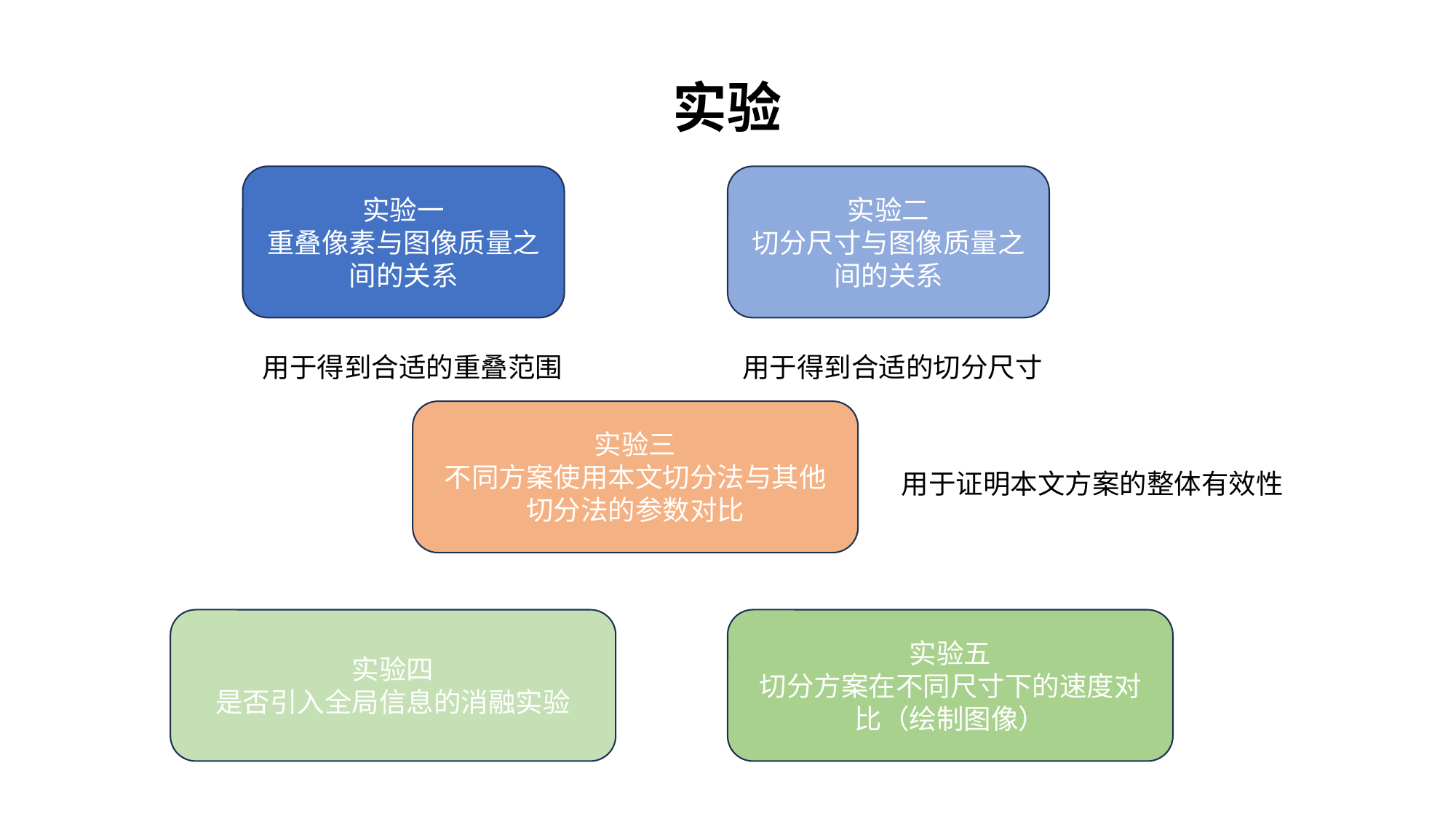

实验
实验一
重叠像素与图像质量之间的关系
实验二
切分尺寸与图像质量之间的关系
用于得到合适的重叠范围
用于得到合适的切分尺寸
实验三
不同方案使用本文切分法与其他切分法的参数对比
用于证明本文方案的整体有效性
实验四
是否引入全局信息的消融实验
实验五
切分方案在不同尺寸下的速度对比（绘制图像）